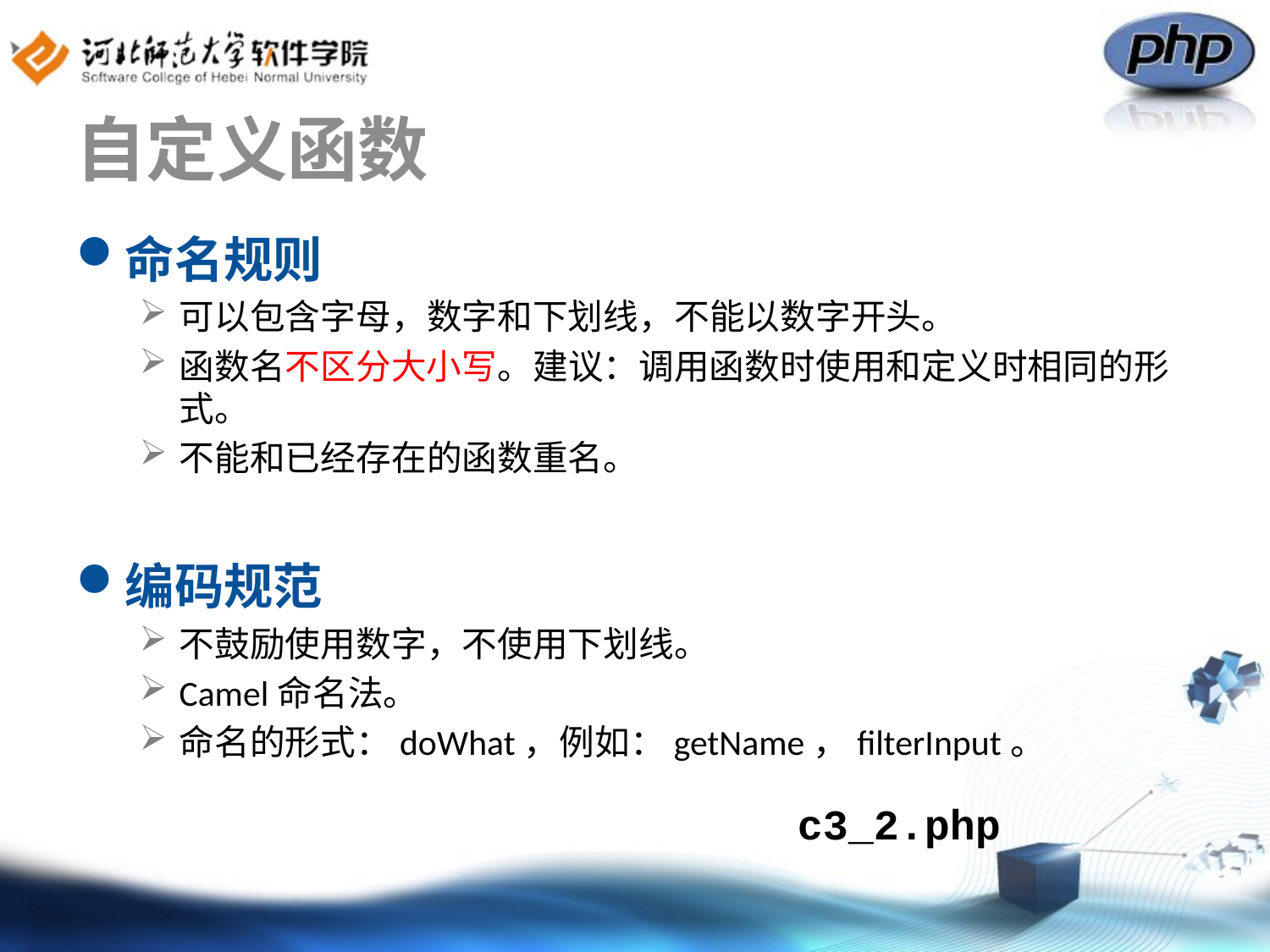

# 自定义函数
命名规则
可以包含字母，数字和下划线，不能以数字开头。
函数名不区分大小写。建议：调用函数时使用和定义时相同的形式。
不能和已经存在的函数重名。

编码规范
不鼓励使用数字，不使用下划线。
Camel命名法。
命名的形式：doWhat，例如：getName，filterInput。

c3_2.php